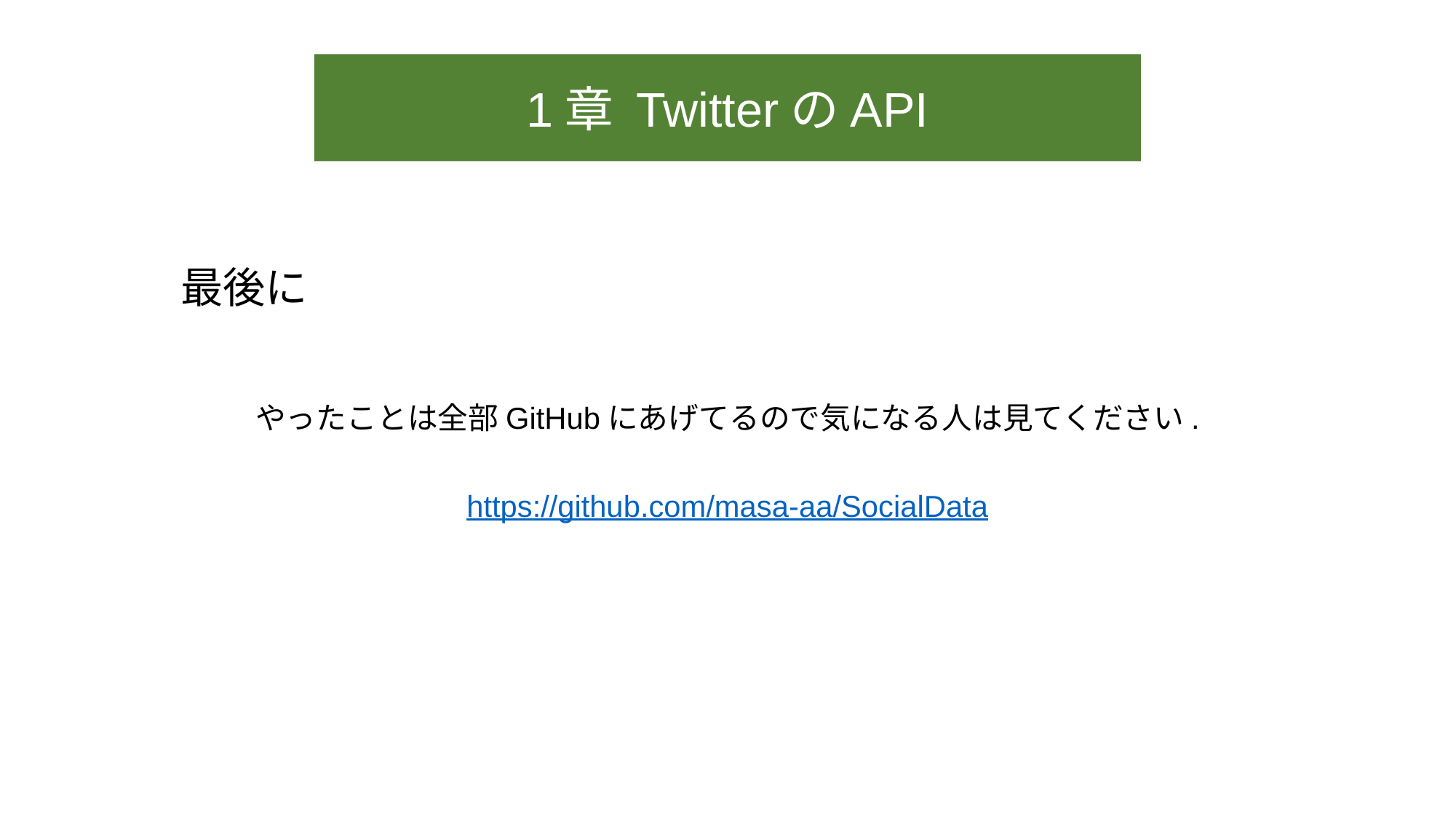

1章 TwitterのAPI
最後に
やったことは全部GitHubにあげてるので気になる人は見てください.

https://github.com/masa-aa/SocialData